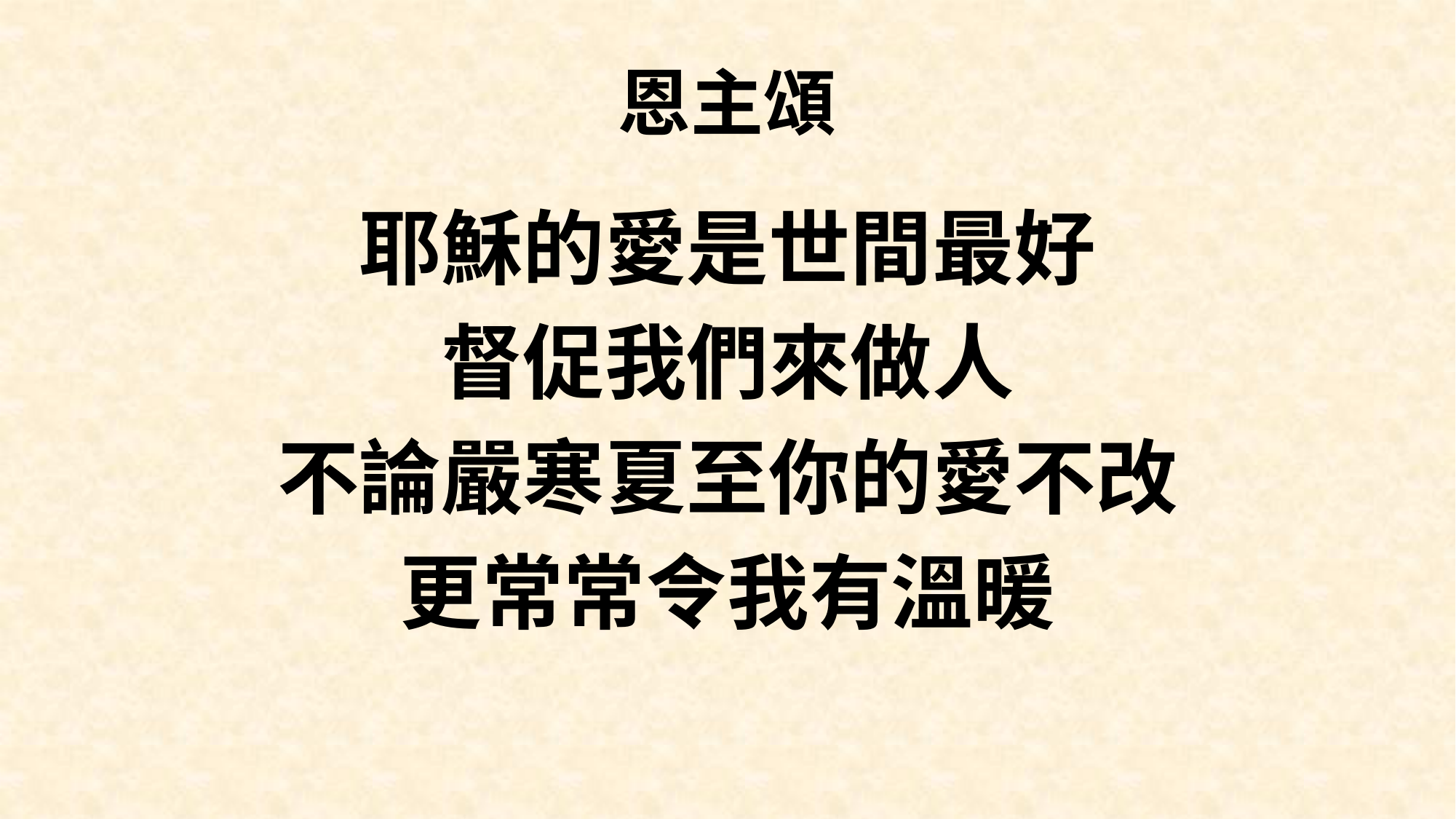

# 恩主頌
耶穌的愛是世間最好
督促我們來做人
不論嚴寒夏至你的愛不改
更常常令我有溫暖